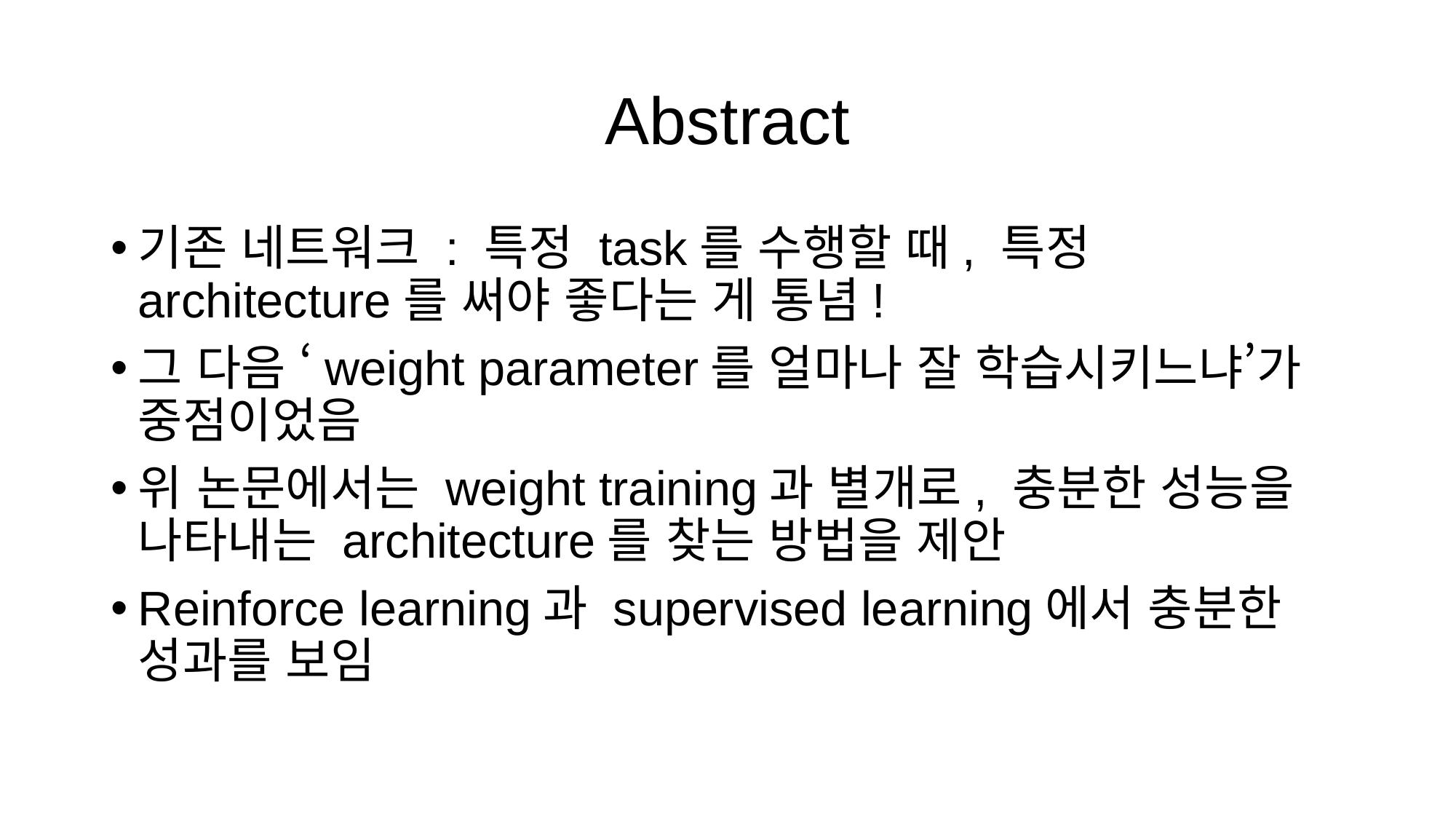

# Abstract
기존 네트워크 : 특정 task를 수행할 때, 특정 architecture를 써야 좋다는 게 통념!
그 다음 ‘weight parameter를 얼마나 잘 학습시키느냐’가 중점이었음
위 논문에서는 weight training과 별개로, 충분한 성능을 나타내는 architecture를 찾는 방법을 제안
Reinforce learning과 supervised learning에서 충분한 성과를 보임